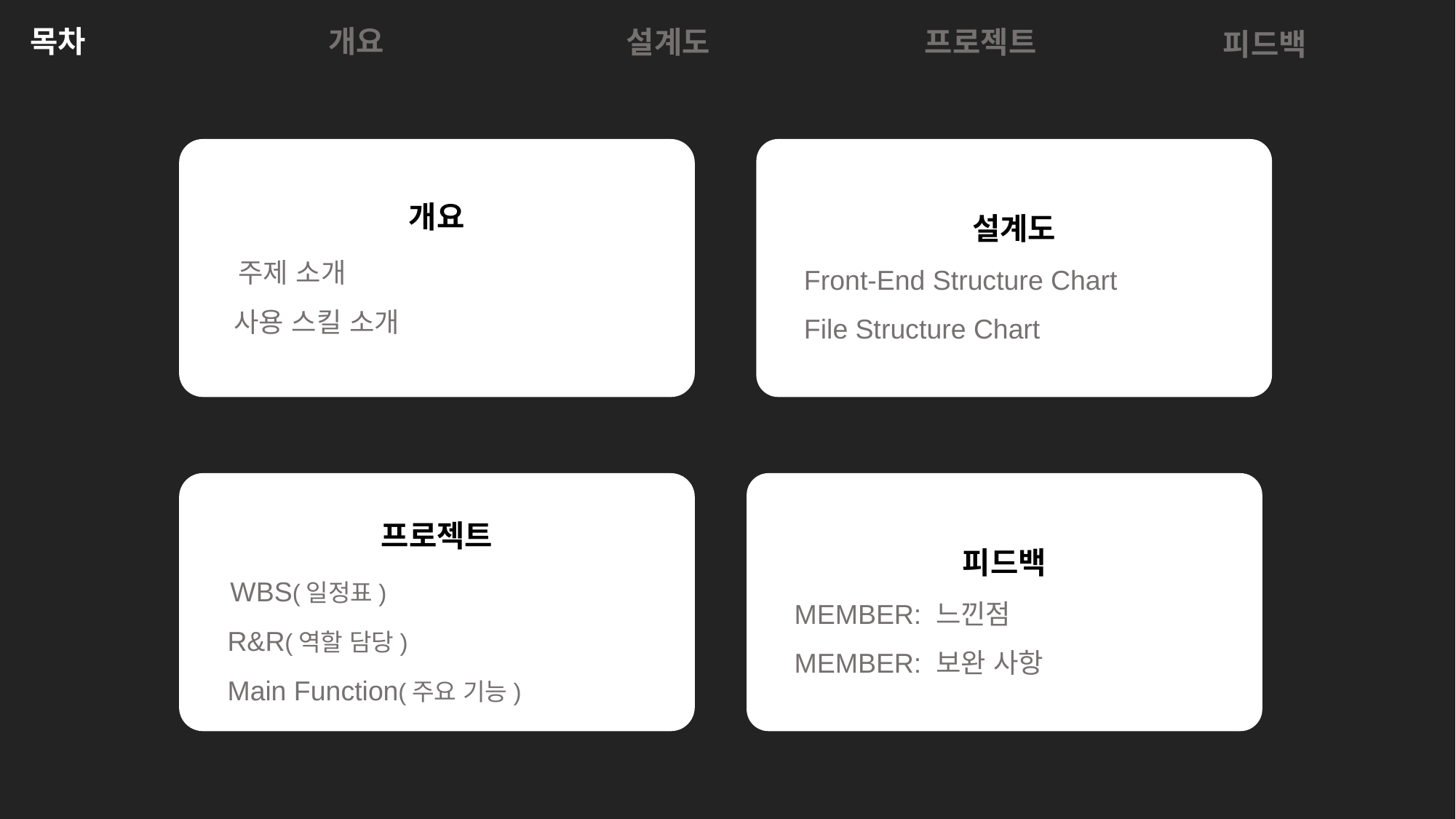

목차
개요
설계도
프로젝트
피드백
개요
    주제 소개
    사용 스킬 소개
설계도
    Front-End Structure Chart
    File Structure Chart
프로젝트
    WBS(일정표)
    R&R(역할 담당)
    Main Function(주요 기능)
피드백
    MEMBER: 느낀점
    MEMBER: 보완 사항